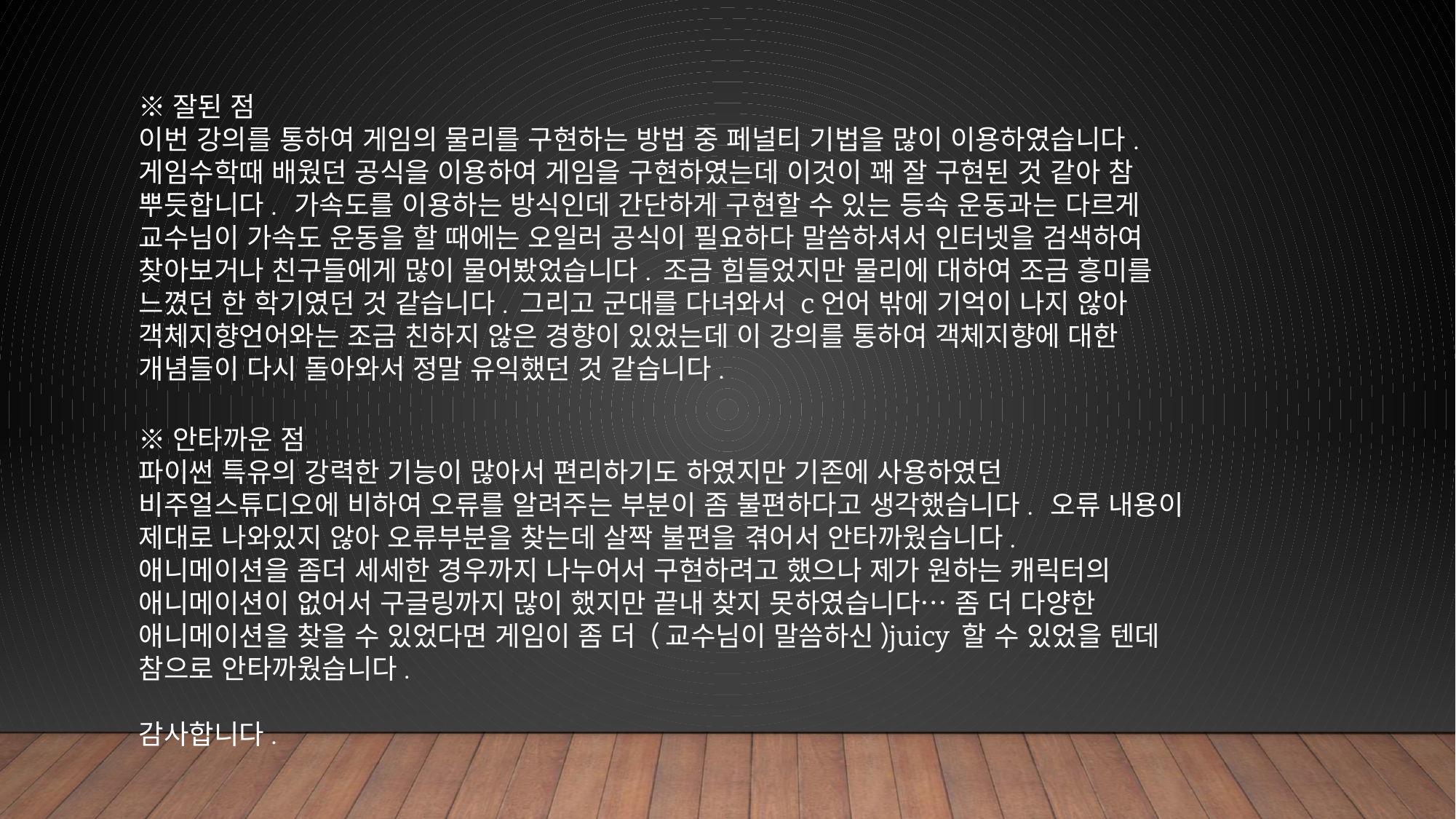

※잘된 점
이번 강의를 통하여 게임의 물리를 구현하는 방법 중 페널티 기법을 많이 이용하였습니다. 게임수학때 배웠던 공식을 이용하여 게임을 구현하였는데 이것이 꽤 잘 구현된 것 같아 참 뿌듯합니다.  가속도를 이용하는 방식인데 간단하게 구현할 수 있는 등속 운동과는 다르게 교수님이 가속도 운동을 할 때에는 오일러 공식이 필요하다 말씀하셔서 인터넷을 검색하여 찾아보거나 친구들에게 많이 물어봤었습니다. 조금 힘들었지만 물리에 대하여 조금 흥미를 느꼈던 한 학기였던 것 같습니다. 그리고 군대를 다녀와서 c언어 밖에 기억이 나지 않아 객체지향언어와는 조금 친하지 않은 경향이 있었는데 이 강의를 통하여 객체지향에 대한 개념들이 다시 돌아와서 정말 유익했던 것 같습니다.
※안타까운 점
파이썬 특유의 강력한 기능이 많아서 편리하기도 하였지만 기존에 사용하였던 비주얼스튜디오에 비하여 오류를 알려주는 부분이 좀 불편하다고 생각했습니다.  오류 내용이 제대로 나와있지 않아 오류부분을 찾는데 살짝 불편을 겪어서 안타까웠습니다.
애니메이션을 좀더 세세한 경우까지 나누어서 구현하려고 했으나 제가 원하는 캐릭터의 애니메이션이 없어서 구글링까지 많이 했지만 끝내 찾지 못하였습니다… 좀 더 다양한 애니메이션을 찾을 수 있었다면 게임이 좀 더 (교수님이 말씀하신)juicy 할 수 있었을 텐데 참으로 안타까웠습니다.

감사합니다.